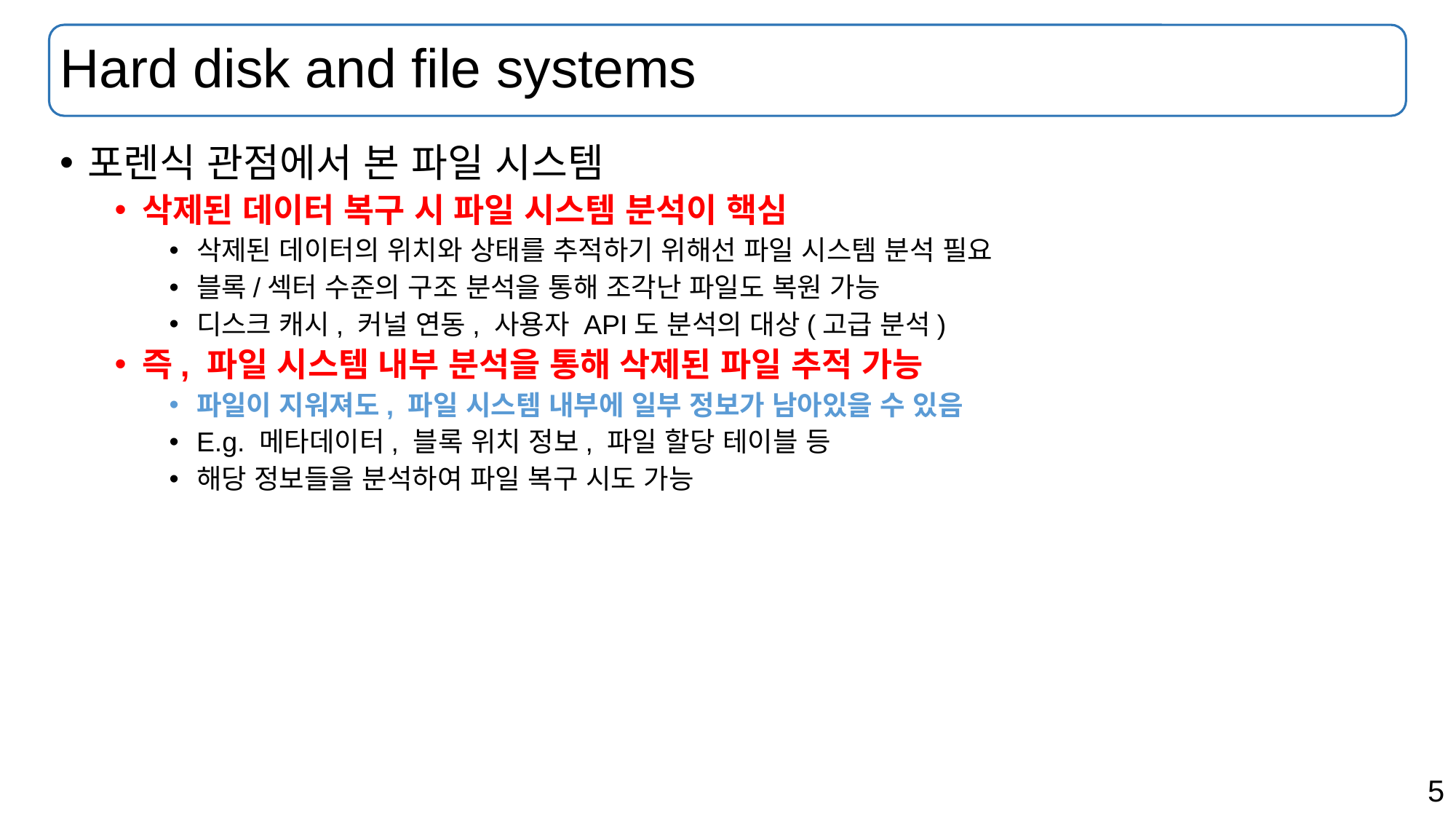

# Hard disk and file systems
포렌식 관점에서 본 파일 시스템
삭제된 데이터 복구 시 파일 시스템 분석이 핵심
삭제된 데이터의 위치와 상태를 추적하기 위해선 파일 시스템 분석 필요
블록/섹터 수준의 구조 분석을 통해 조각난 파일도 복원 가능
디스크 캐시, 커널 연동, 사용자 API도 분석의 대상(고급 분석)
즉, 파일 시스템 내부 분석을 통해 삭제된 파일 추적 가능
파일이 지워져도, 파일 시스템 내부에 일부 정보가 남아있을 수 있음
E.g. 메타데이터, 블록 위치 정보, 파일 할당 테이블 등
해당 정보들을 분석하여 파일 복구 시도 가능